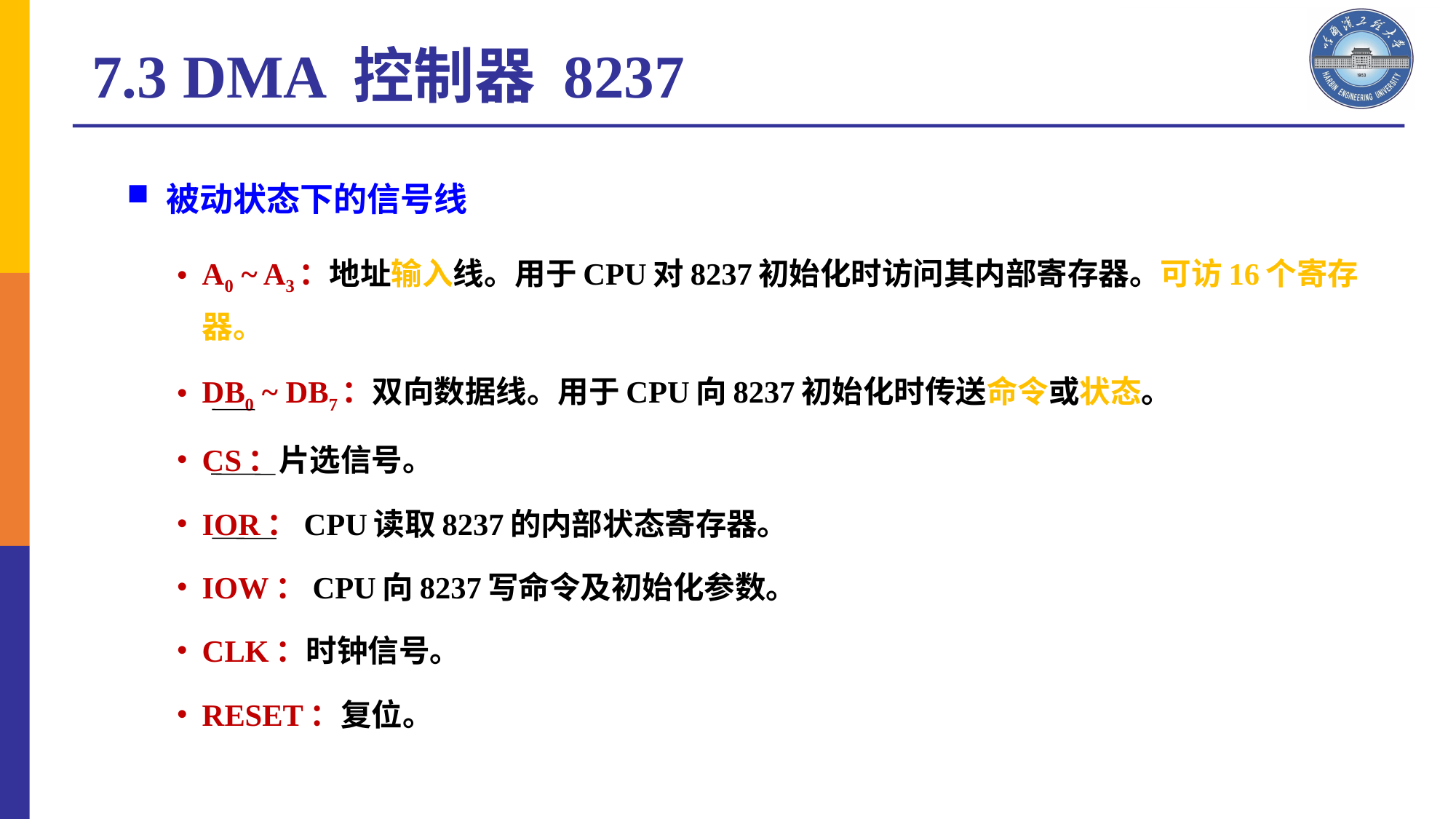

7.3 DMA 控制器 8237
 被动状态下的信号线
A0 ~ A3：地址输入线。用于CPU对8237初始化时访问其内部寄存器。可访16个寄存器。
DB0 ~ DB7：双向数据线。用于CPU向8237初始化时传送命令或状态。
CS：片选信号。
IOR：CPU读取8237的内部状态寄存器。
IOW：CPU向8237写命令及初始化参数。
CLK：时钟信号。
RESET：复位。